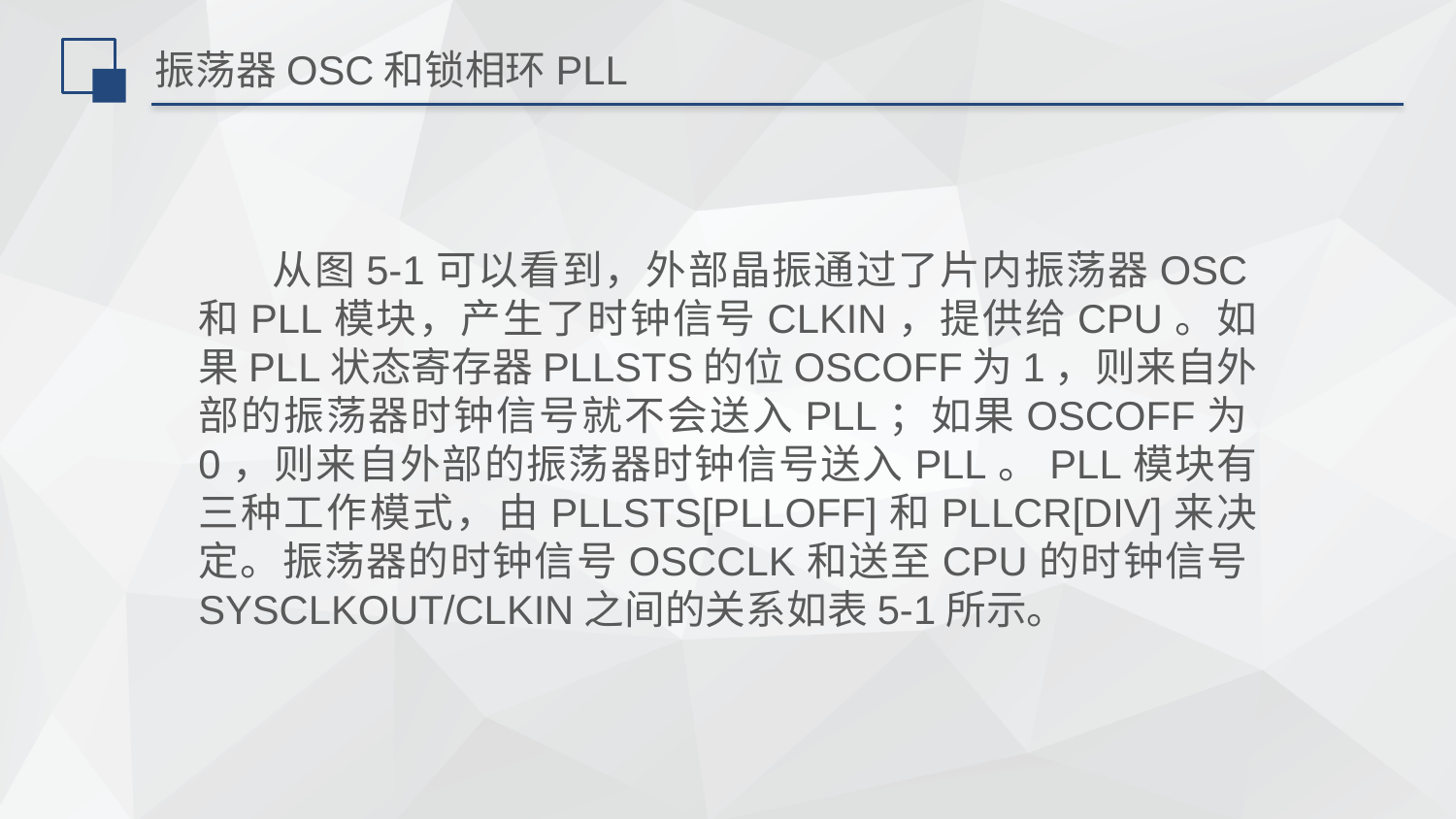

# 振荡器OSC和锁相环PLL
      从图5-1可以看到，外部晶振通过了片内振荡器OSC和PLL模块，产生了时钟信号CLKIN，提供给CPU。如果PLL状态寄存器PLLSTS的位OSCOFF为1，则来自外部的振荡器时钟信号就不会送入PLL；如果OSCOFF为0，则来自外部的振荡器时钟信号送入PLL。PLL模块有三种工作模式，由PLLSTS[PLLOFF]和PLLCR[DIV]来决定。振荡器的时钟信号OSCCLK和送至CPU的时钟信号SYSCLKOUT/CLKIN之间的关系如表5-1所示。